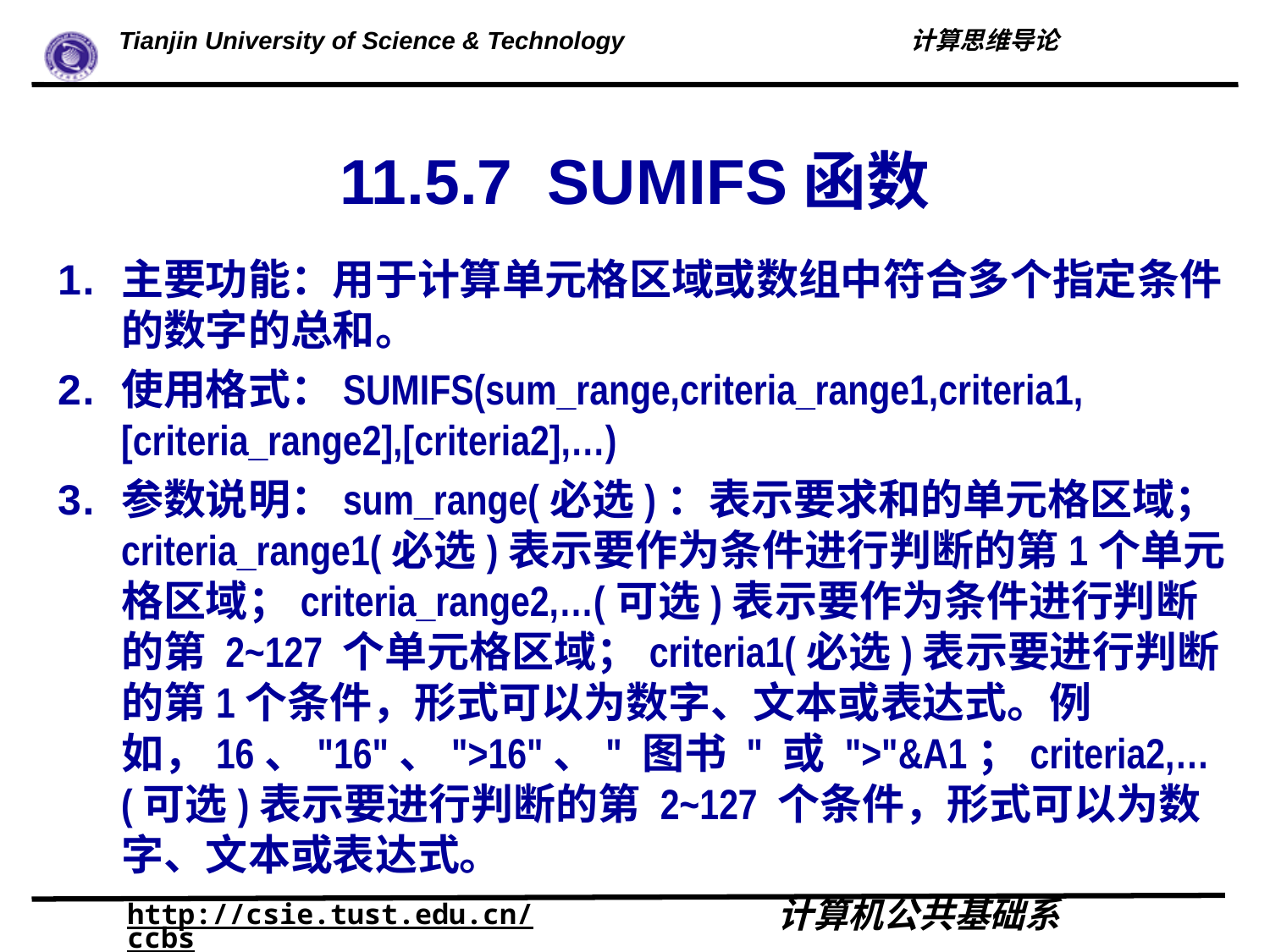

# 11.5.7  SUMIFS函数
主要功能：用于计算单元格区域或数组中符合多个指定条件的数字的总和。
使用格式：SUMIFS(sum_range,criteria_range1,criteria1,[criteria_range2],[criteria2],…)
参数说明：sum_range(必选)：表示要求和的单元格区域；criteria_range1(必选)表示要作为条件进行判断的第1个单元格区域；criteria_range2,…(可选)表示要作为条件进行判断的第 2~127 个单元格区域；criteria1(必选)表示要进行判断的第1个条件，形式可以为数字、文本或表达式。例如，16、"16"、">16"、" 图书 " 或 ">"&A1；criteria2,…(可选)表示要进行判断的第 2~127 个条件，形式可以为数字、文本或表达式。